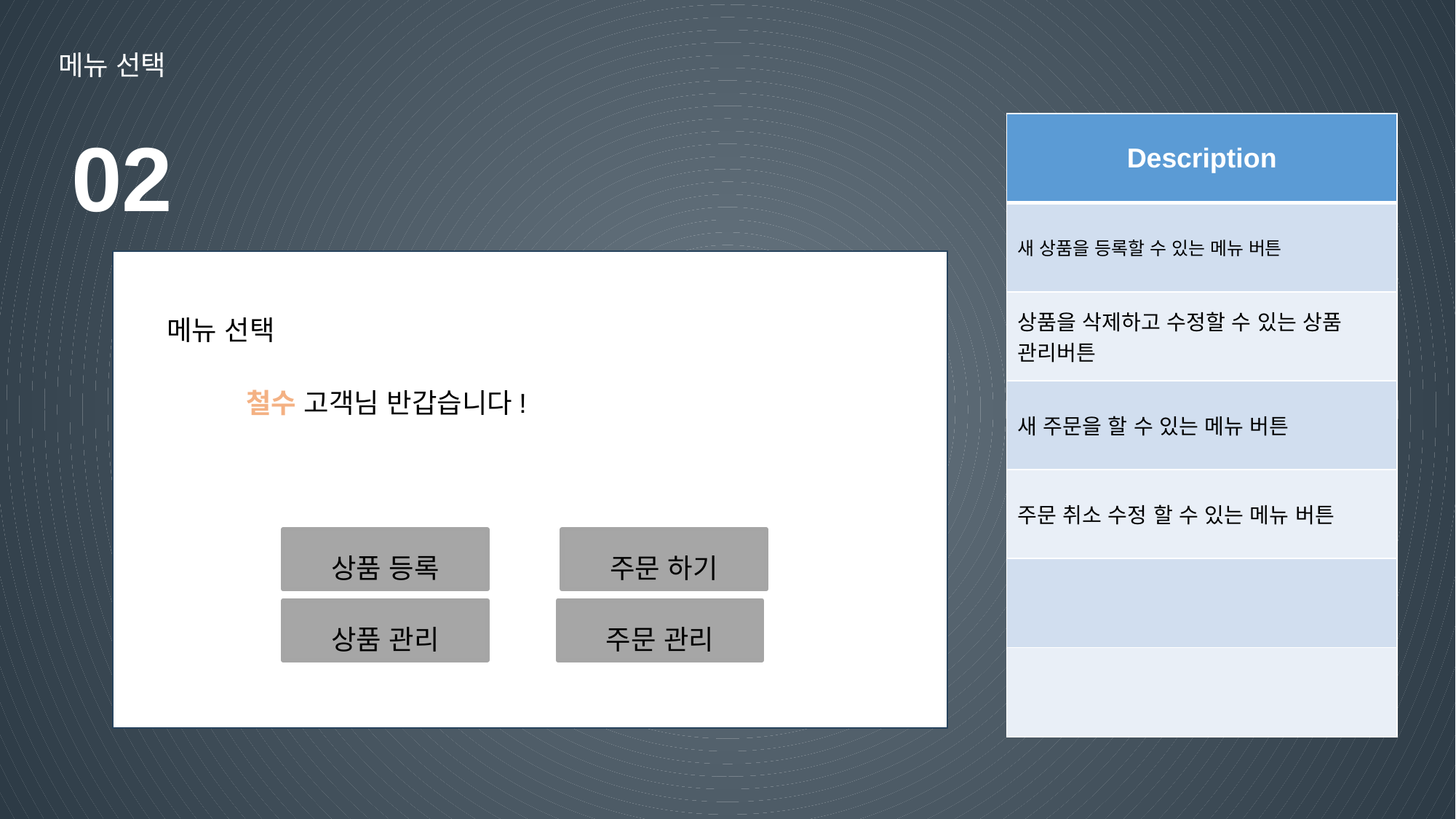

메뉴 선택
02
| Description |
| --- |
| 새 상품을 등록할 수 있는 메뉴 버튼 |
| 상품을 삭제하고 수정할 수 있는 상품 관리버튼 |
| 새 주문을 할 수 있는 메뉴 버튼 |
| 주문 취소 수정 할 수 있는 메뉴 버튼 |
|  |
|  |

메뉴 선택
철수 고객님 반갑습니다!
상품 등록
주문 하기
상품 관리
주문 관리